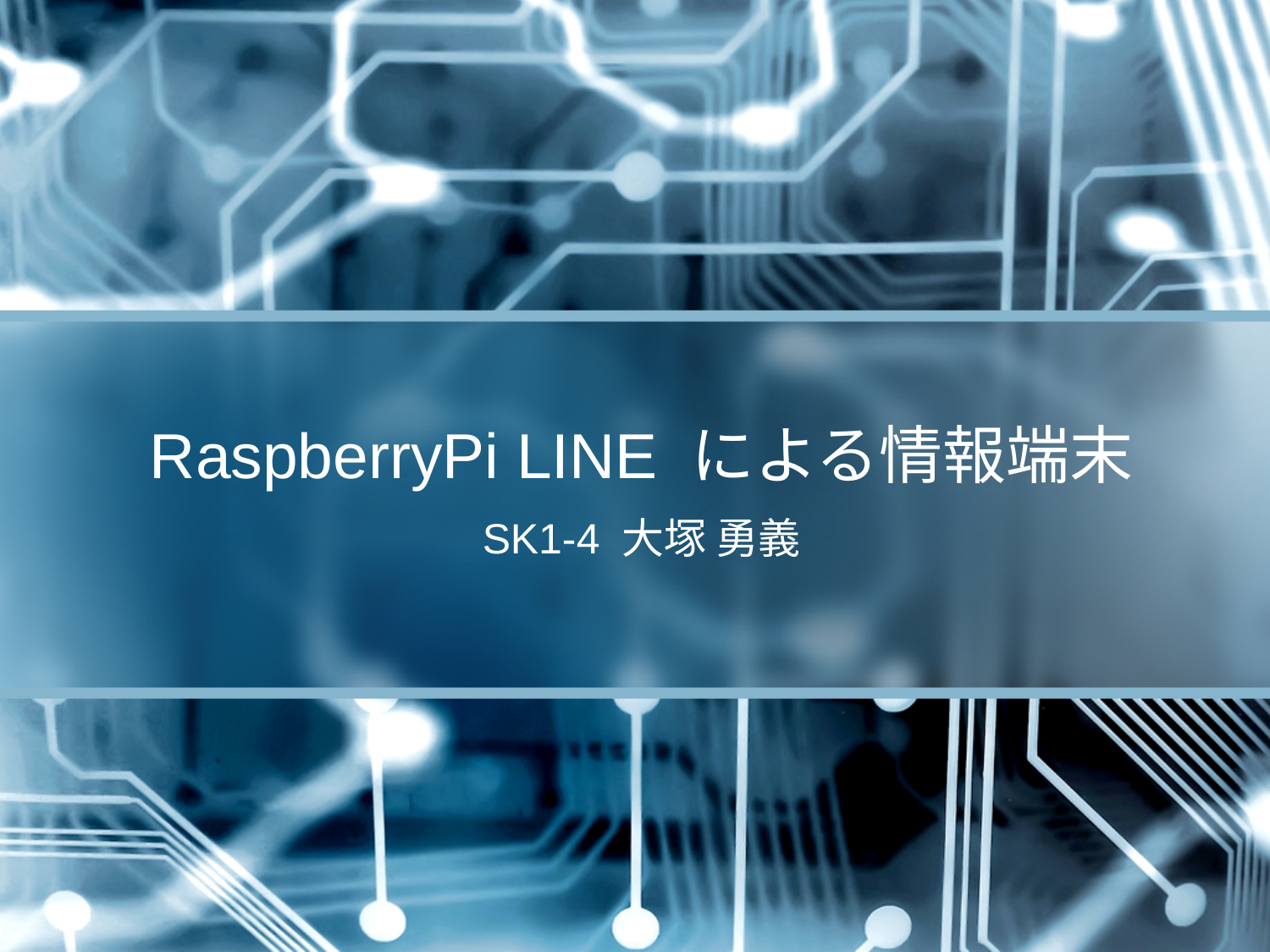

# RaspberryPi LINE による情報端末
SK1-4 大塚 勇義